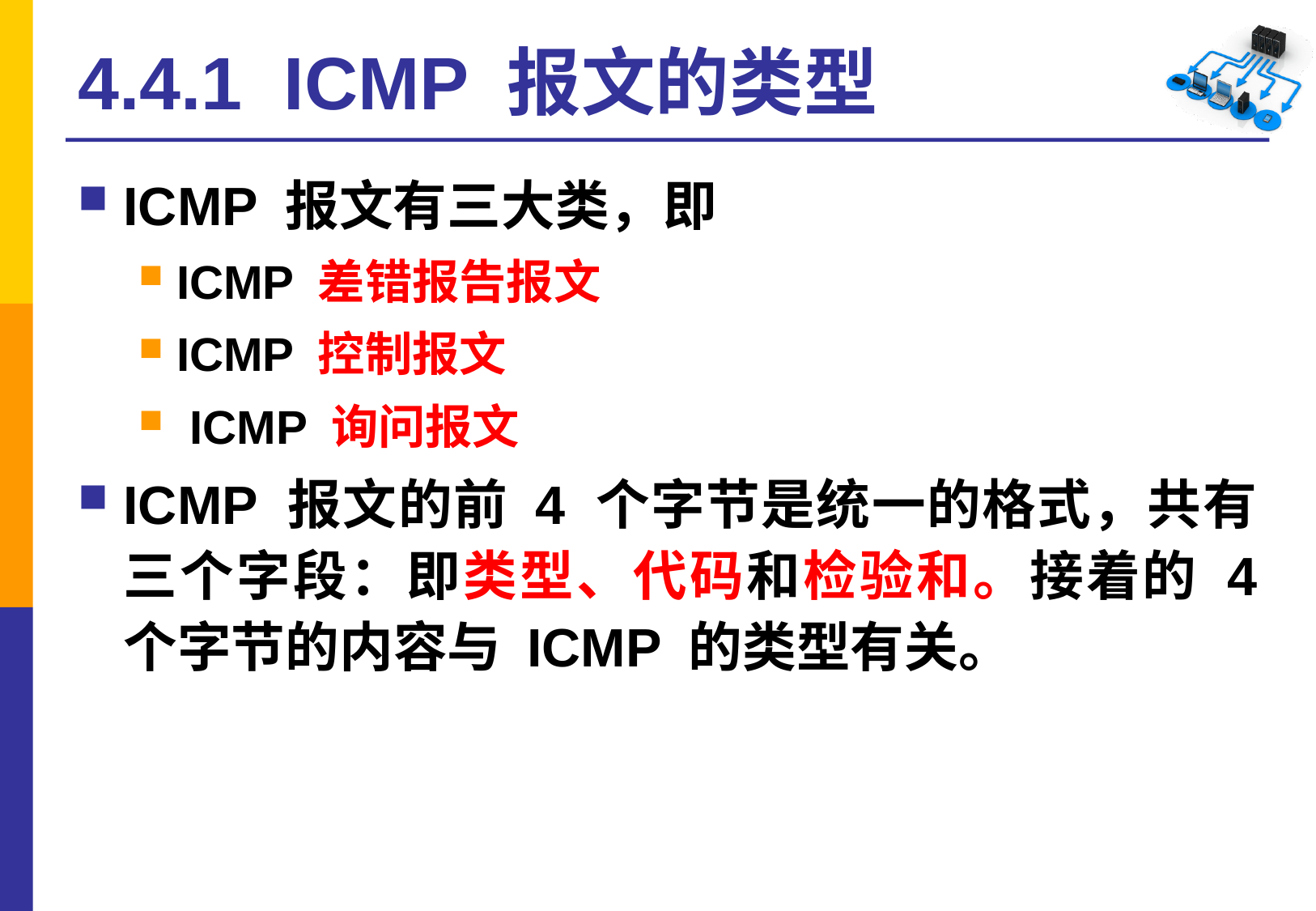

# 4.4.1  ICMP 报文的类型
ICMP 报文有三大类，即
ICMP 差错报告报文
ICMP 控制报文
 ICMP 询问报文
ICMP 报文的前 4 个字节是统一的格式，共有三个字段：即类型、代码和检验和。接着的 4 个字节的内容与 ICMP 的类型有关。